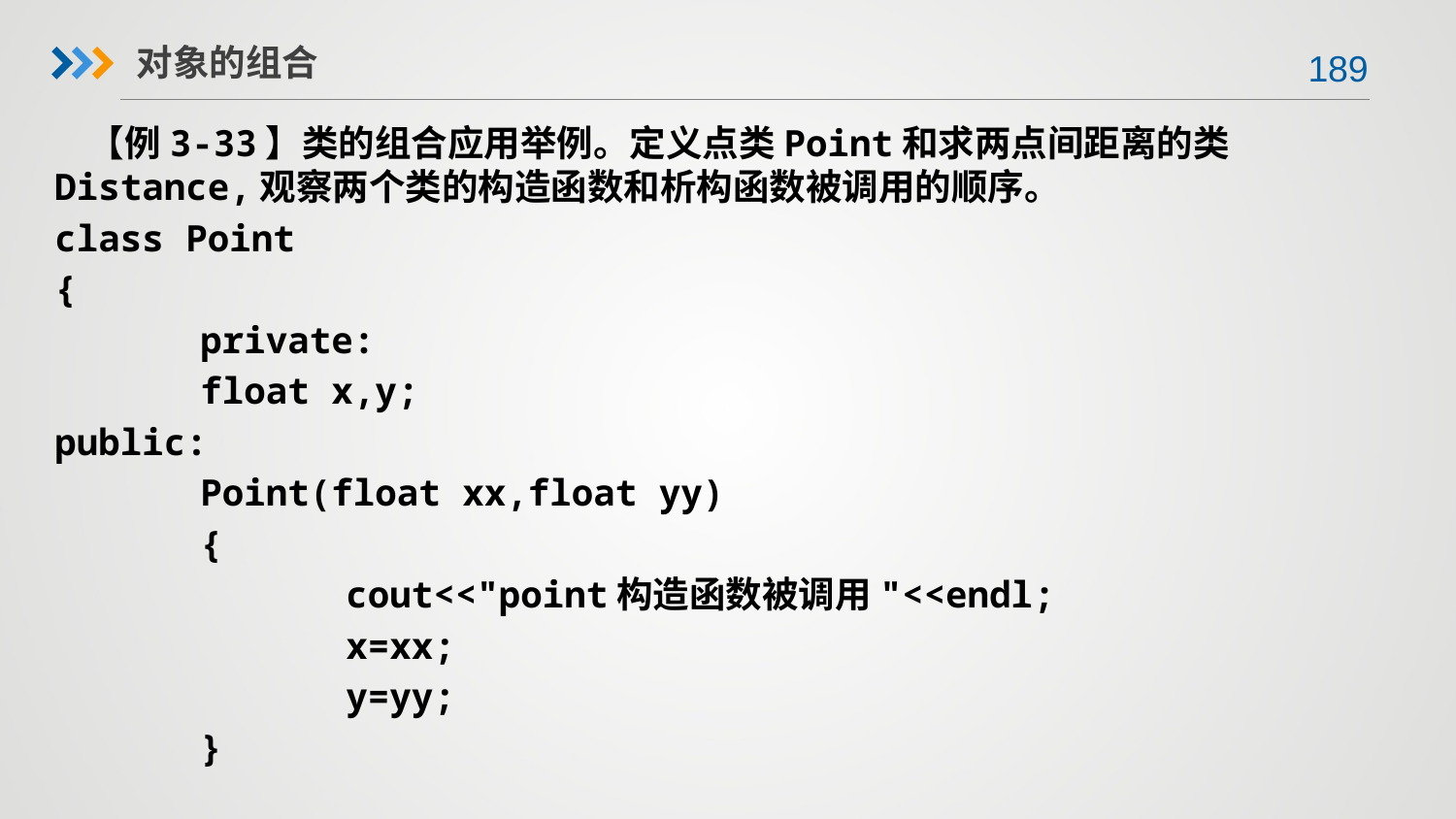

对象的组合
   【例3-33】类的组合应用举例。定义点类Point和求两点间距离的类Distance,观察两个类的构造函数和析构函数被调用的顺序。
class Point
{
  	private:
    	float x,y;
public:
    	Point(float xx,float yy)
   	{
      		cout<<"point构造函数被调用"<<endl;
      		x=xx;
      		y=yy;
   	}